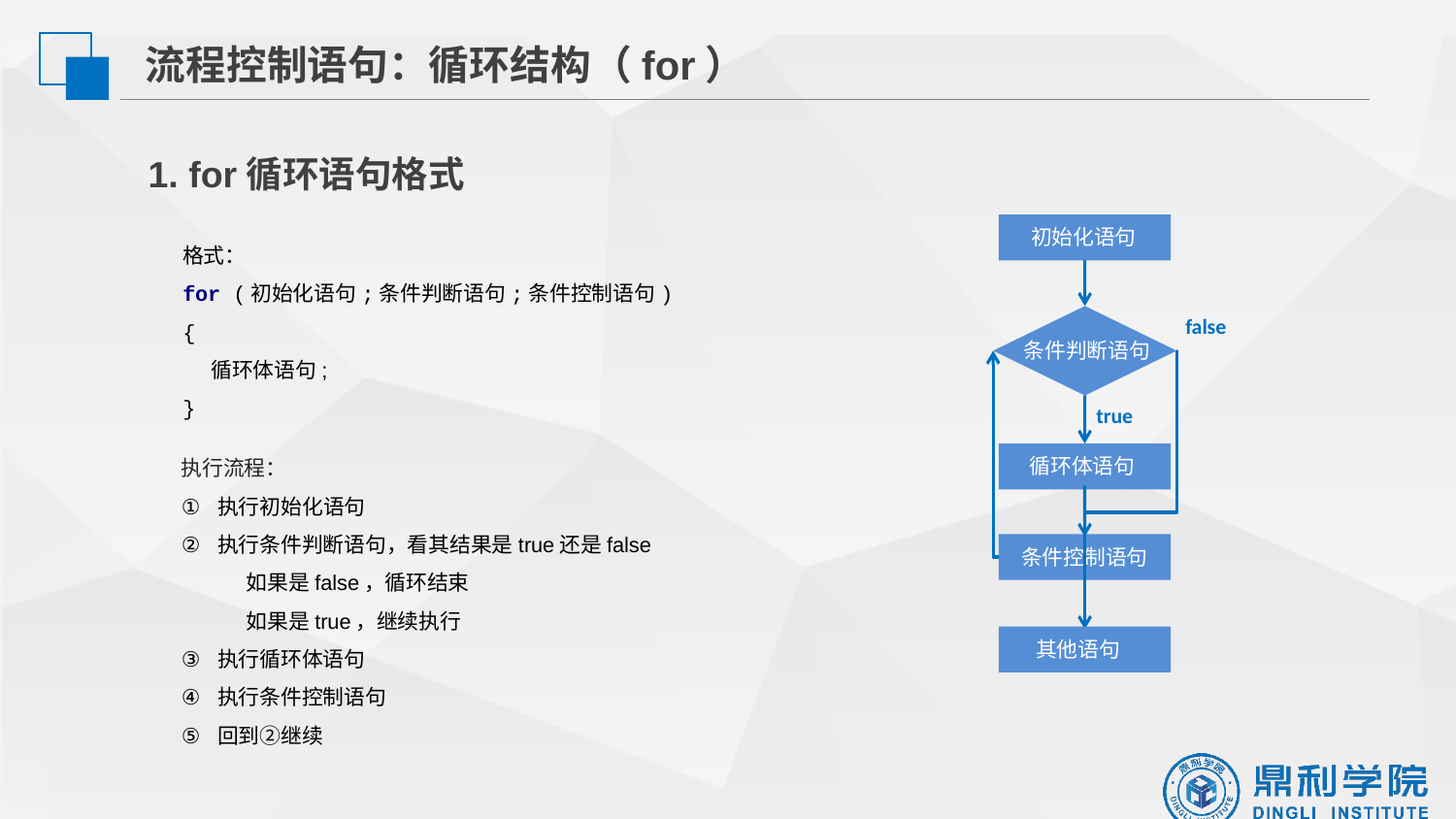

流程控制语句：循环结构（for）
1. for循环语句格式

初始化语句
语句体
格式：
for (初始化语句;条件判断语句;条件控制语句) {
    循环体语句;
}

false
条件判断语句
true
执行流程：
执行初始化语句
执行条件判断语句，看其结果是true还是false
             如果是false，循环结束
             如果是true，继续执行
执行循环体语句
执行条件控制语句
回到②继续

循环体语句

条件控制语句

其他语句